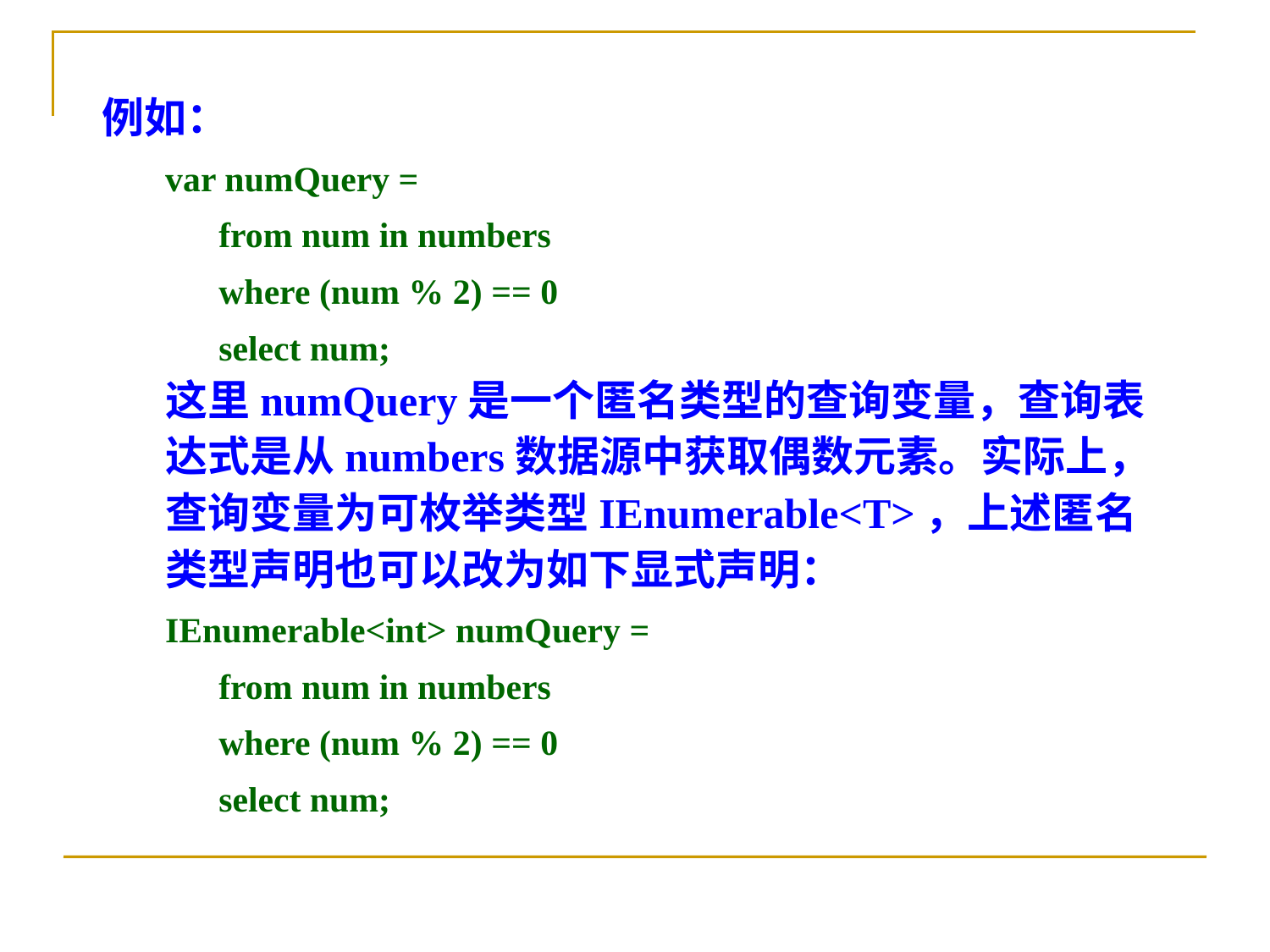

例如：
var numQuery =
      from num in numbers
      where (num % 2) == 0
      select num;
这里numQuery是一个匿名类型的查询变量，查询表达式是从numbers数据源中获取偶数元素。实际上，查询变量为可枚举类型IEnumerable<T>，上述匿名类型声明也可以改为如下显式声明：
IEnumerable<int> numQuery =
      from num in numbers
      where (num % 2) == 0
      select num;